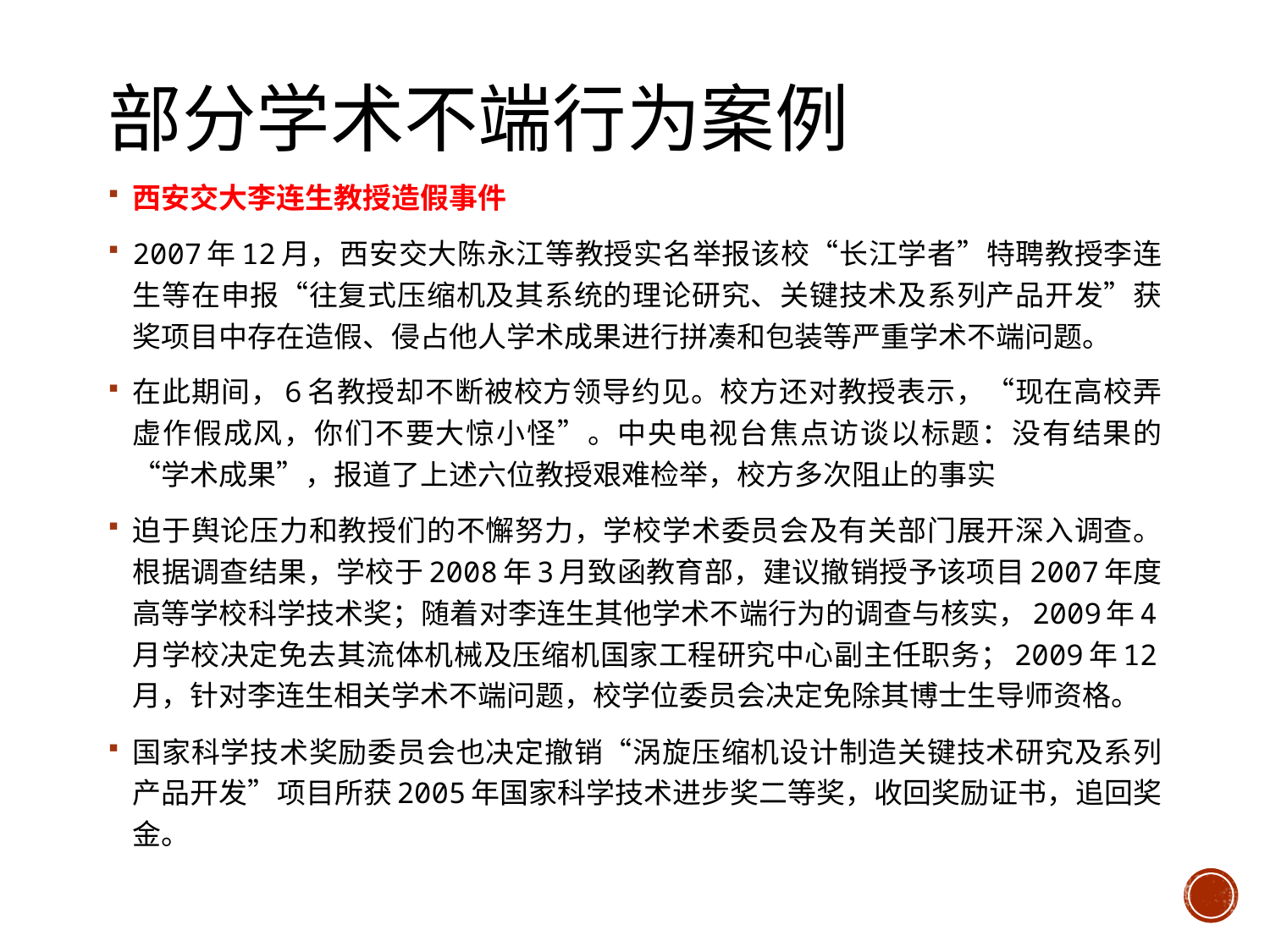

# 部分学术不端行为案例
西安交大李连生教授造假事件
2007年12月，西安交大陈永江等教授实名举报该校“长江学者”特聘教授李连生等在申报“往复式压缩机及其系统的理论研究、关键技术及系列产品开发”获奖项目中存在造假、侵占他人学术成果进行拼凑和包装等严重学术不端问题。
在此期间，6名教授却不断被校方领导约见。校方还对教授表示，“现在高校弄虚作假成风，你们不要大惊小怪”。中央电视台焦点访谈以标题：没有结果的“学术成果”，报道了上述六位教授艰难检举，校方多次阻止的事实
迫于舆论压力和教授们的不懈努力，学校学术委员会及有关部门展开深入调查。根据调查结果，学校于2008年3月致函教育部，建议撤销授予该项目2007年度高等学校科学技术奖；随着对李连生其他学术不端行为的调查与核实，2009年4月学校决定免去其流体机械及压缩机国家工程研究中心副主任职务；2009年12月，针对李连生相关学术不端问题，校学位委员会决定免除其博士生导师资格。
国家科学技术奖励委员会也决定撤销“涡旋压缩机设计制造关键技术研究及系列产品开发”项目所获2005年国家科学技术进步奖二等奖，收回奖励证书，追回奖金。